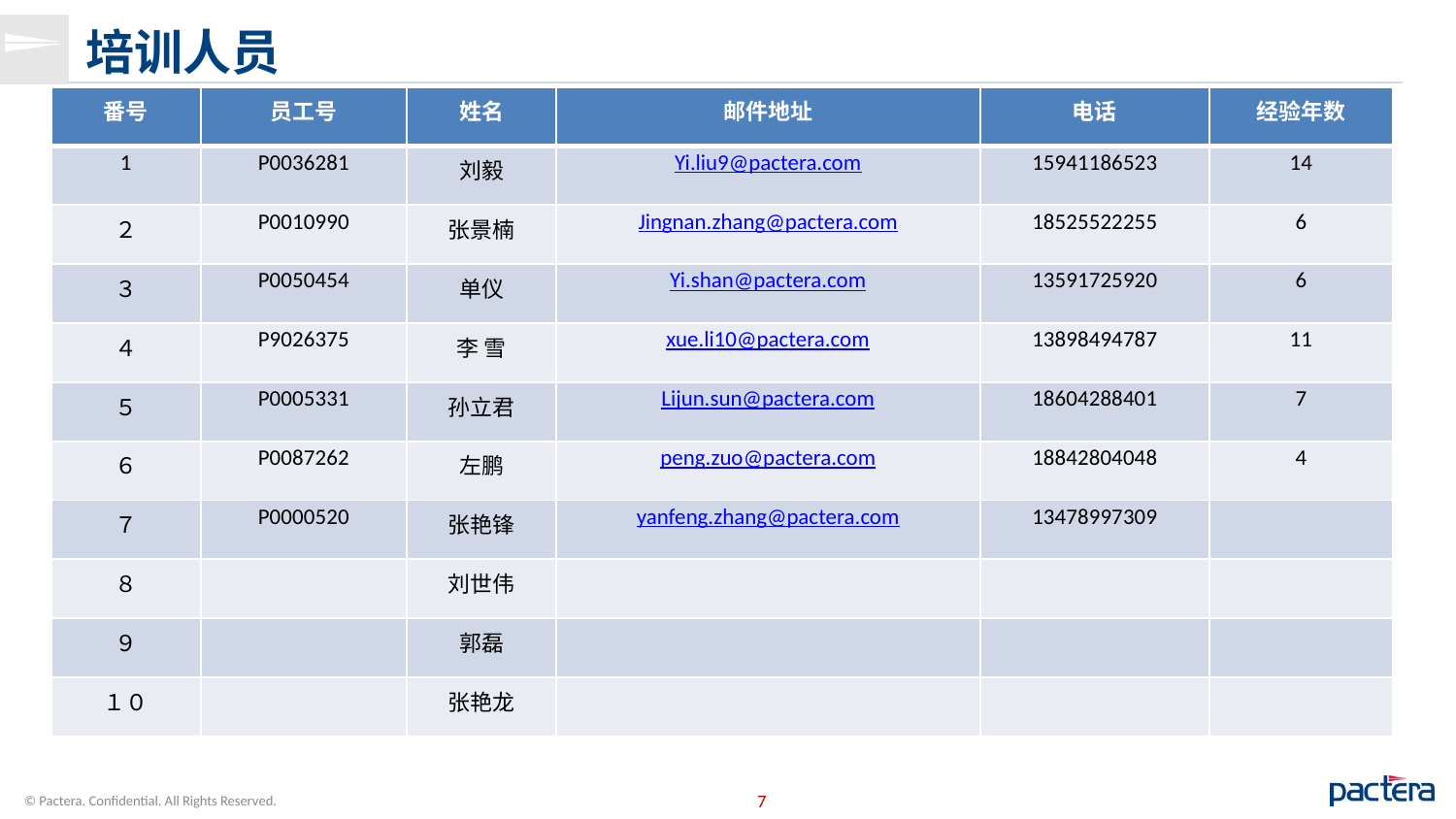

# 培训人员
| 番号 | 员工号 | 姓名 | 邮件地址 | 电话 | 经验年数 |
| --- | --- | --- | --- | --- | --- |
| 1 | P0036281 | 刘毅 | Yi.liu9@pactera.com | 15941186523 | 14 |
| ２ | P0010990 | 张景楠 | Jingnan.zhang@pactera.com | 18525522255 | 6 |
| ３ | P0050454 | 单仪 | Yi.shan@pactera.com | 13591725920 | 6 |
| ４ | P9026375 | 李 雪 | xue.li10@pactera.com | 13898494787 | 11 |
| ５ | P0005331 | 孙立君 | Lijun.sun@pactera.com | 18604288401 | 7 |
| ６ | P0087262 | 左鹏 | peng.zuo@pactera.com | 18842804048 | 4 |
| ７ | P0000520 | 张艳锋 | yanfeng.zhang@pactera.com | 13478997309 |  |
| ８ |  | 刘世伟 |  |  |  |
| ９ |  | 郭磊 |  |  |  |
| １０ |  | 张艳龙 |  |  |  |
© Pactera. Confidential. All Rights Reserved.
7